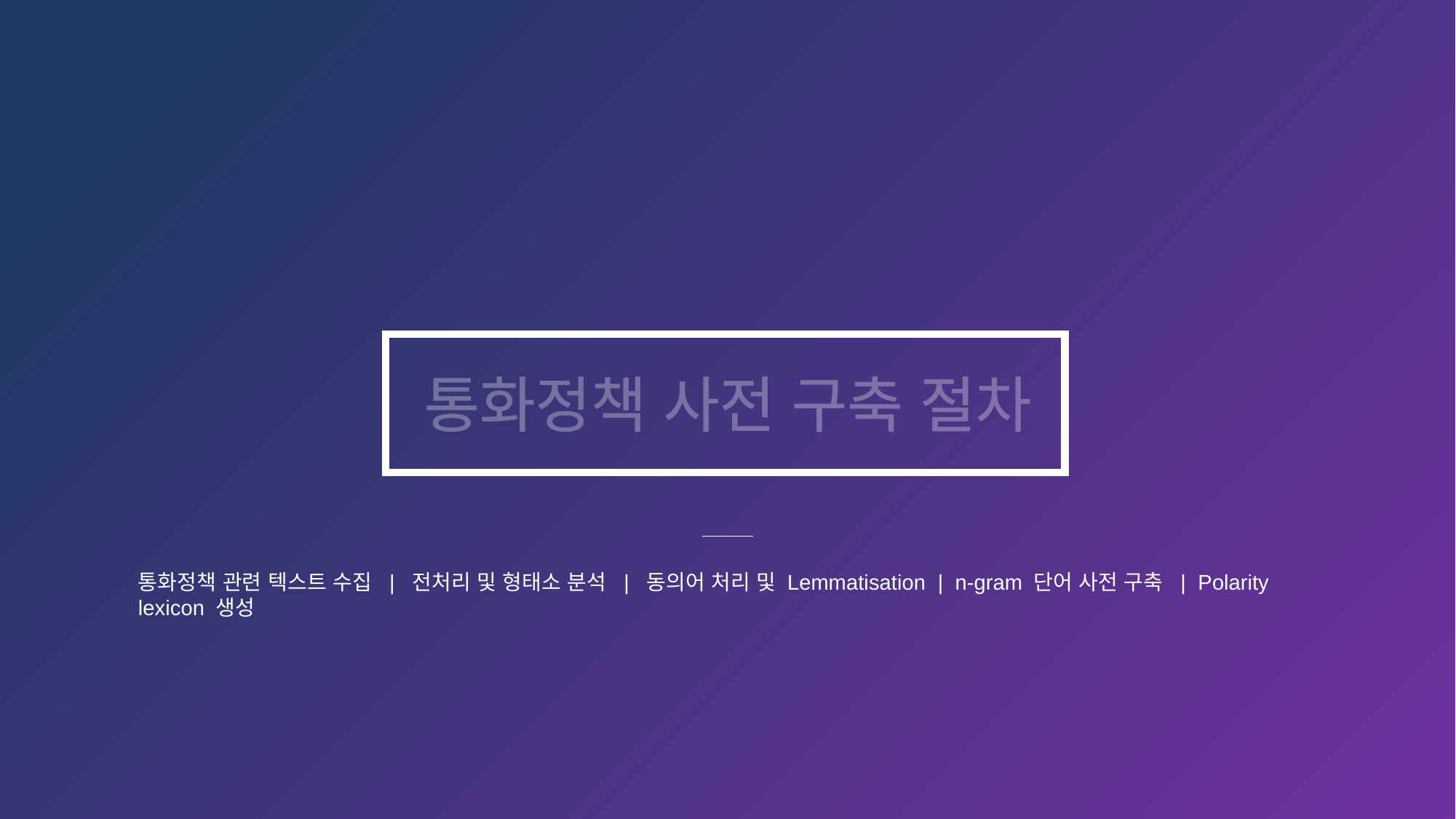

통화정책 사전 구축 절차
통화정책 관련 텍스트 수집  |  전처리 및 형태소 분석  |  동의어 처리 및 Lemmatisation  |  n-gram 단어 사전 구축  |  Polarity lexicon 생성